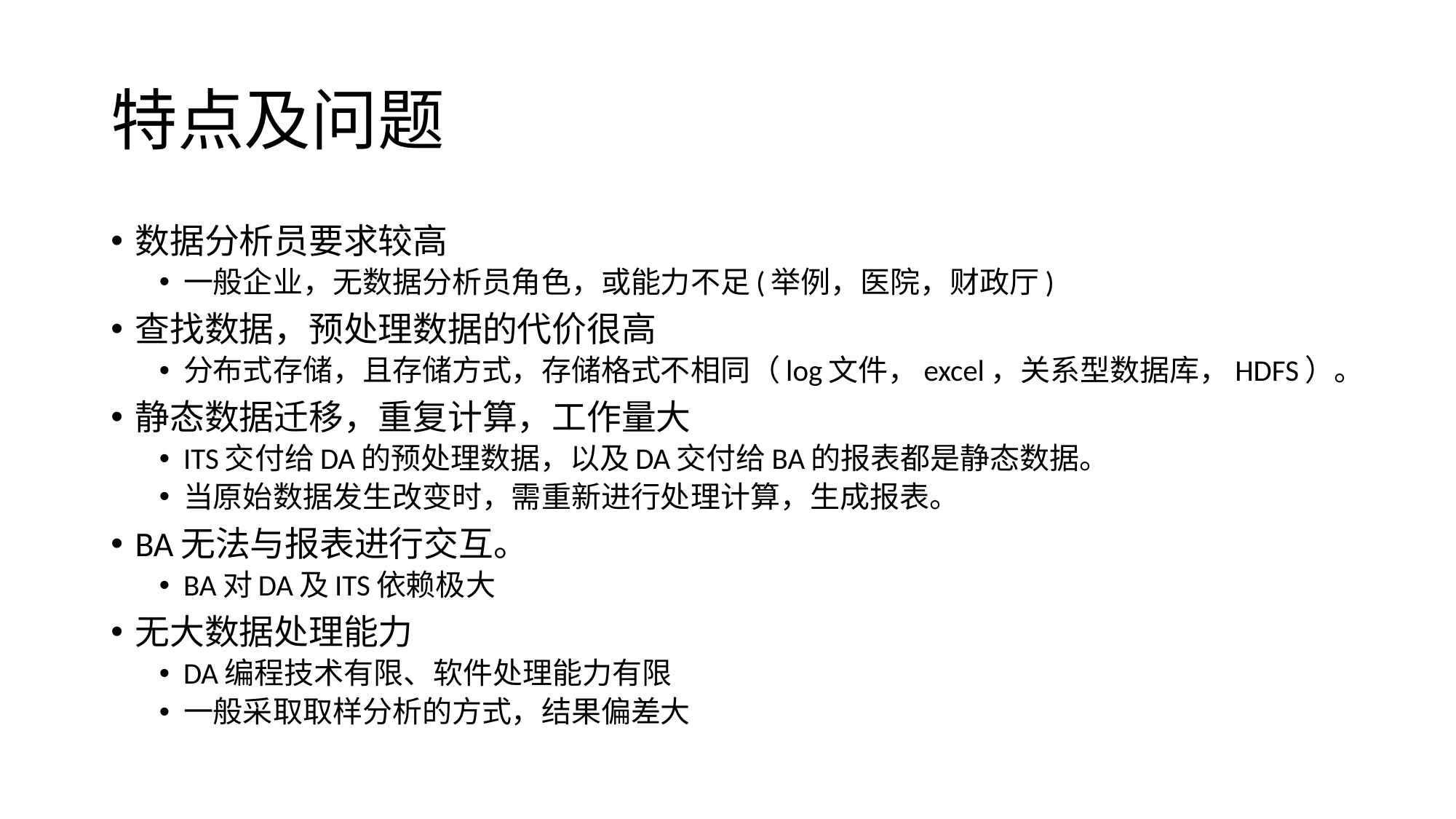

# 特点及问题
数据分析员要求较高
一般企业，无数据分析员角色，或能力不足(举例，医院，财政厅)
查找数据，预处理数据的代价很高
分布式存储，且存储方式，存储格式不相同（log文件，excel，关系型数据库，HDFS）。
静态数据迁移，重复计算，工作量大
ITS交付给DA的预处理数据，以及DA交付给BA的报表都是静态数据。
当原始数据发生改变时，需重新进行处理计算，生成报表。
BA无法与报表进行交互。
BA对DA及ITS依赖极大
无大数据处理能力
DA编程技术有限、软件处理能力有限
一般采取取样分析的方式，结果偏差大